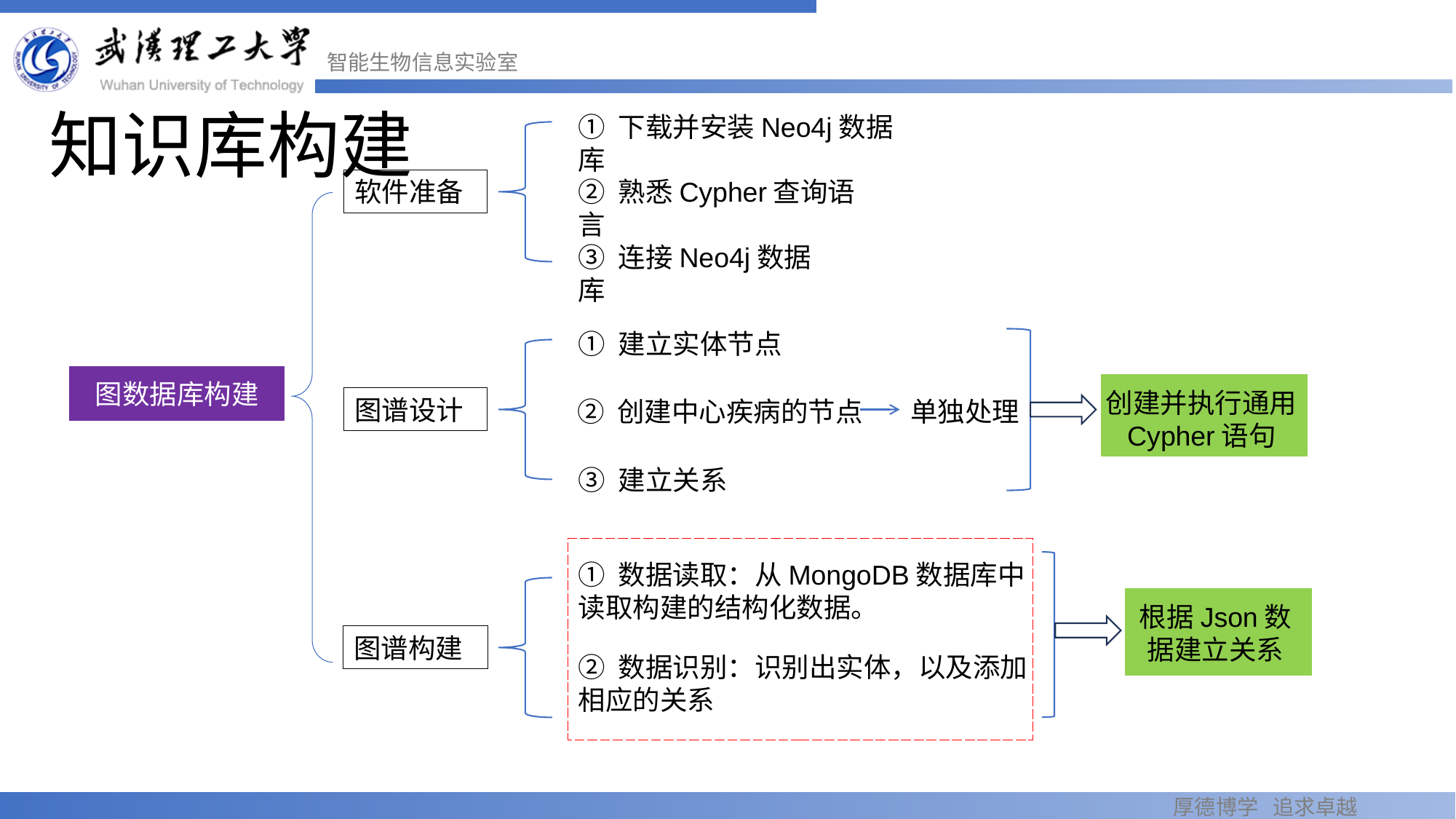

知识库构建
① 下载并安装Neo4j数据库

软件准备
② 熟悉Cypher查询语言

③ 连接Neo4j数据库
① 建立实体节点

图数据库构建

创建并执行通用Cypher语句
图谱设计
② 创建中心疾病的节点
单独处理

③ 建立关系

① 数据读取：从MongoDB数据库中读取构建的结构化数据。

根据Json数据建立关系

图谱构建
② 数据识别：识别出实体，以及添加相应的关系